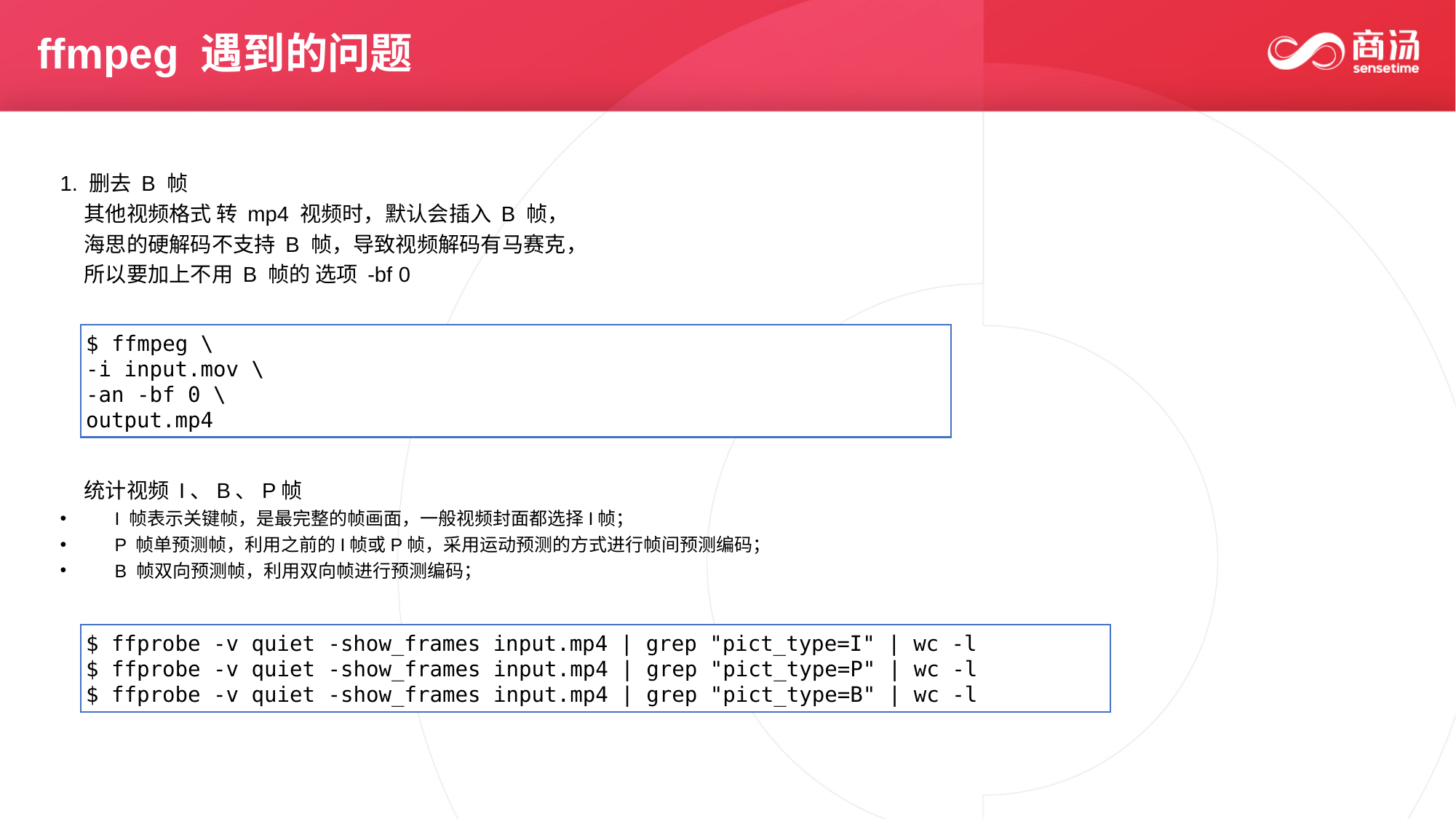

ffmpeg 遇到的问题
1. 删去 B 帧
    其他视频格式 转 mp4 视频时，默认会插入 B 帧，
    海思的硬解码不支持 B 帧，导致视频解码有马赛克，
    所以要加上不用 B 帧的 选项 -bf 0
$ ffmpeg \
-i input.mov \
-an -bf 0 \
output.mp4
    统计视频 I、B、P帧
    I 帧表示关键帧，是最完整的帧画面，一般视频封面都选择I帧；
    P 帧单预测帧，利用之前的I帧或P帧，采用运动预测的方式进行帧间预测编码；
    B 帧双向预测帧，利用双向帧进行预测编码；
$ ffprobe -v quiet -show_frames input.mp4 | grep "pict_type=I" | wc -l
$ ffprobe -v quiet -show_frames input.mp4 | grep "pict_type=P" | wc -l
$ ffprobe -v quiet -show_frames input.mp4 | grep "pict_type=B" | wc -l
21